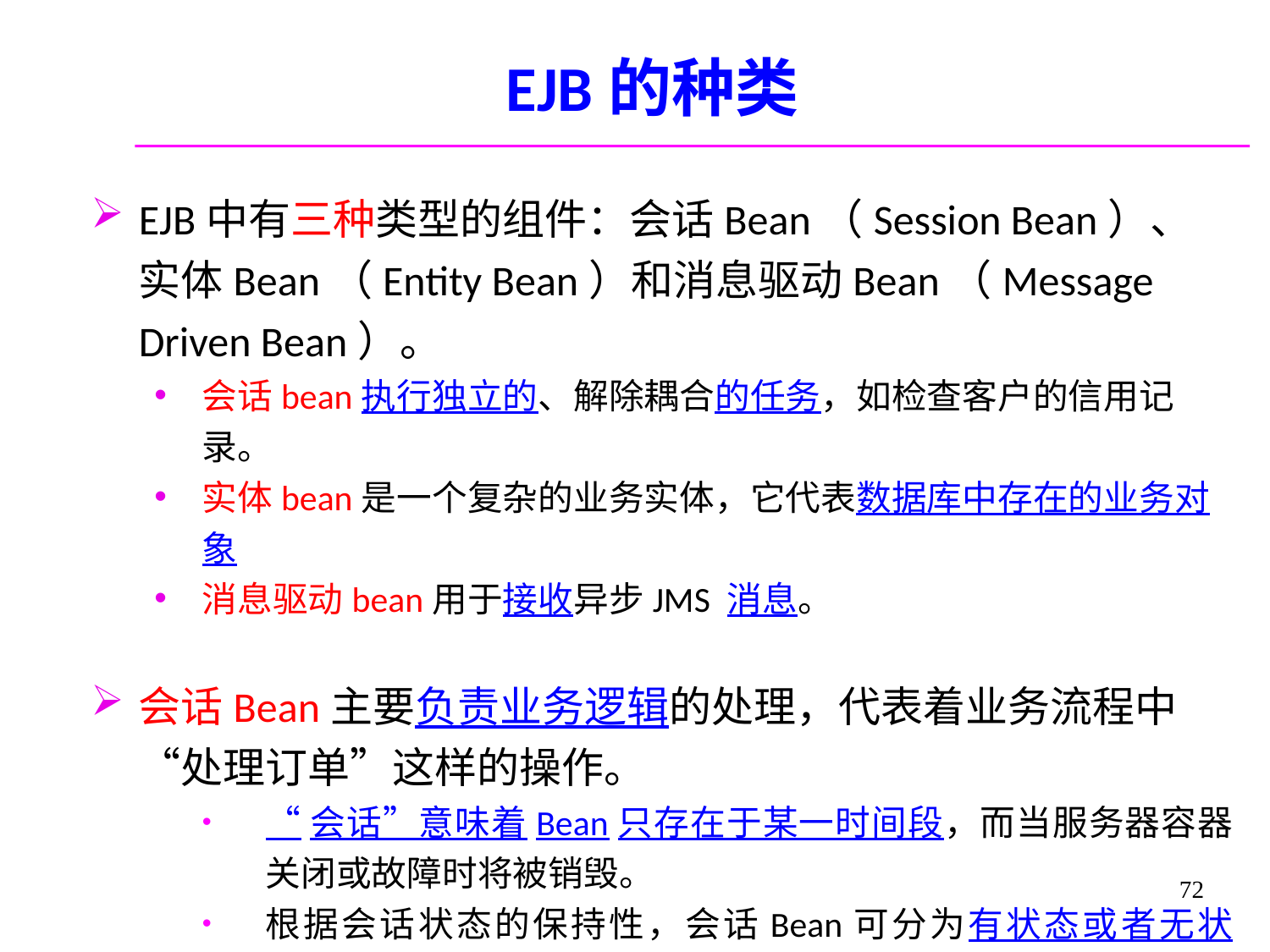

# EJB的种类
EJB中有三种类型的组件：会话Bean（Session Bean）、实体Bean（Entity Bean）和消息驱动Bean（Message Driven Bean）。
会话bean执行独立的、解除耦合的任务，如检查客户的信用记录。
实体bean是一个复杂的业务实体，它代表数据库中存在的业务对象
消息驱动bean用于接收异步JMS 消息。

会话Bean主要负责业务逻辑的处理，代表着业务流程中“处理订单”这样的操作。
“会话”意味着Bean只存在于某一时间段，而当服务器容器关闭或故障时将被销毁。
根据会话状态的保持性，会话Bean可分为有状态或者无状态。

72